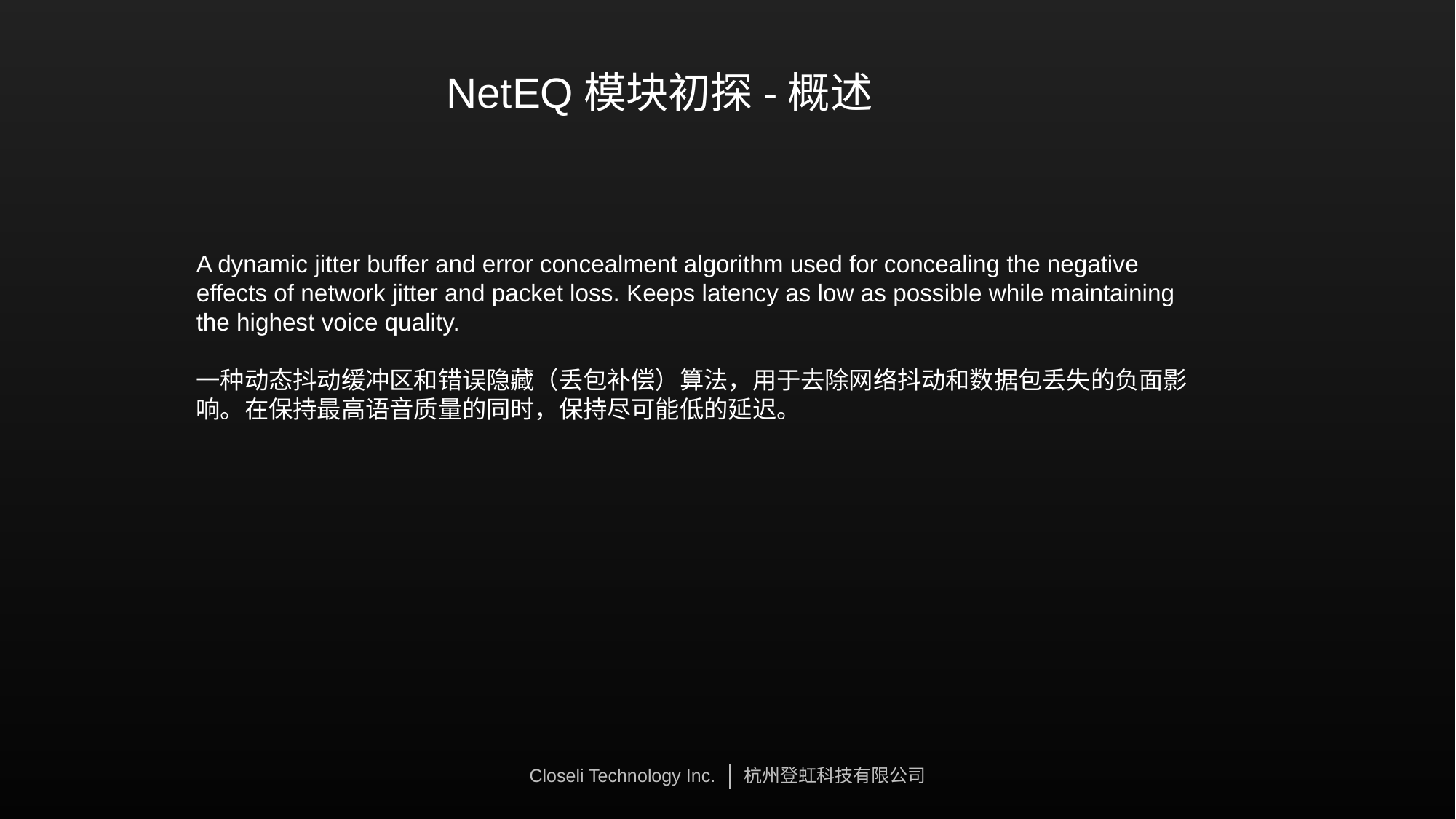

NetEQ模块初探-概述
A dynamic jitter buffer and error concealment algorithm used for concealing the negative effects of network jitter and packet loss. Keeps latency as low as possible while maintaining the highest voice quality.

一种动态抖动缓冲区和错误隐藏（丢包补偿）算法，用于去除网络抖动和数据包丢失的负面影响。在保持最高语音质量的同时，保持尽可能低的延迟。
8